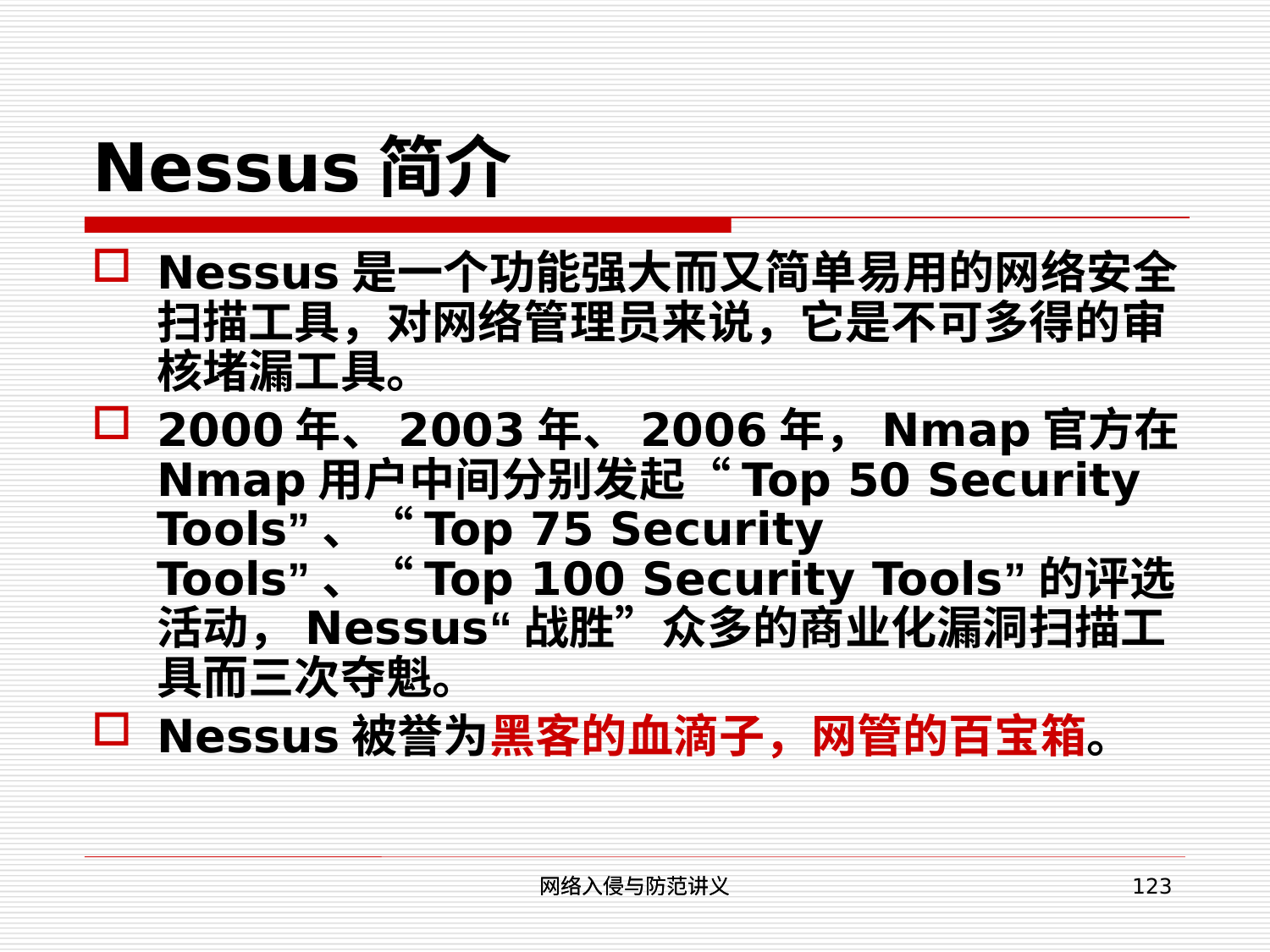

# Nessus简介
Nessus是一个功能强大而又简单易用的网络安全扫描工具，对网络管理员来说，它是不可多得的审核堵漏工具。
2000年、2003年、2006年，Nmap官方在Nmap用户中间分别发起“Top 50 Security Tools”、“Top 75 Security Tools”、“Top 100 Security Tools”的评选活动，Nessus“战胜”众多的商业化漏洞扫描工具而三次夺魁。
Nessus被誉为黑客的血滴子，网管的百宝箱。

网络入侵与防范讲义
网络入侵与防范讲义
123
123